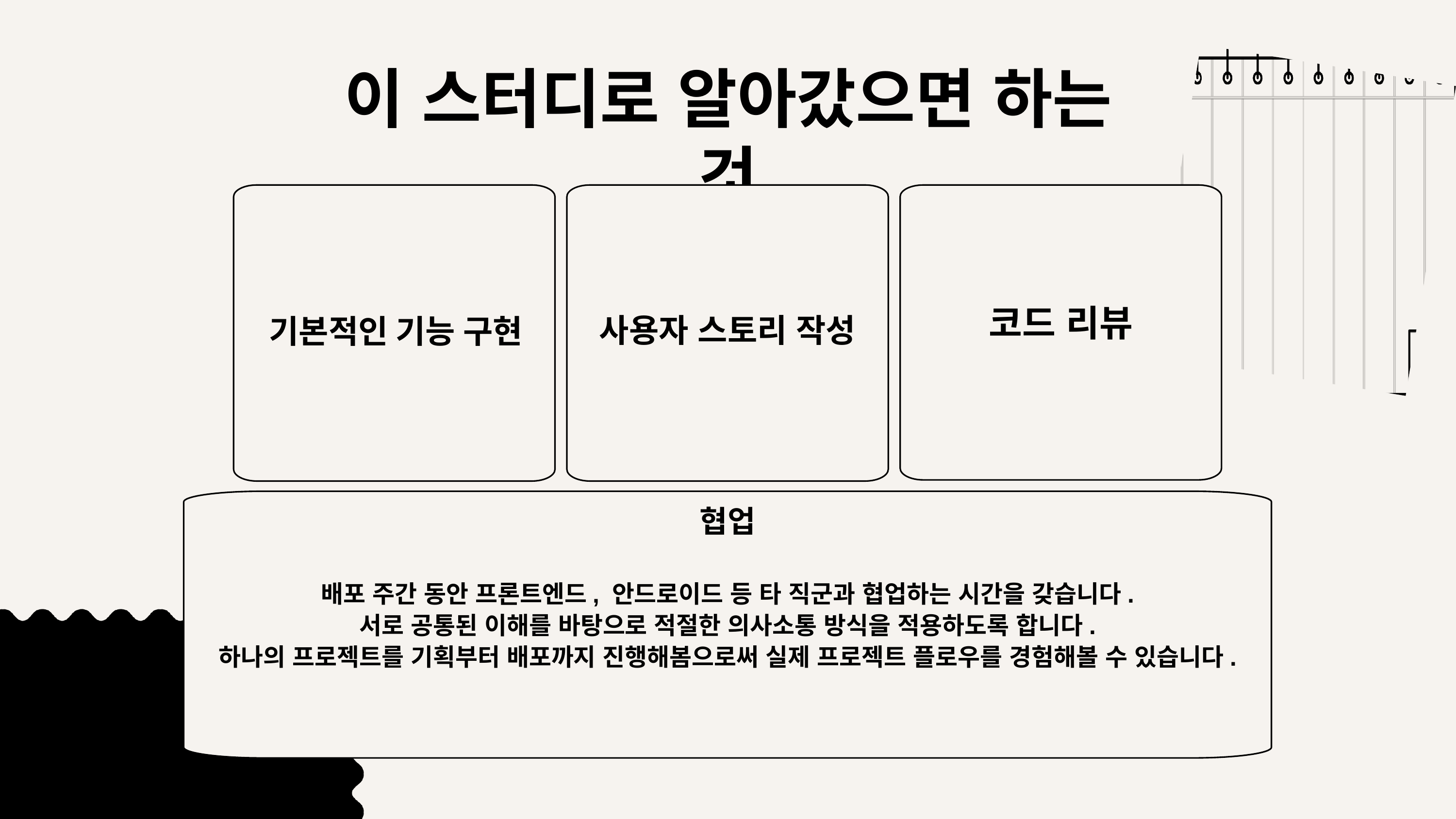

이 스터디로 알아갔으면 하는 것

코드 리뷰
사용자 스토리 작성
기본적인 기능 구현

협업

배포 주간 동안 프론트엔드, 안드로이드 등 타 직군과 협업하는 시간을 갖습니다.
서로 공통된 이해를 바탕으로 적절한 의사소통 방식을 적용하도록 합니다.
하나의 프로젝트를 기획부터 배포까지 진행해봄으로써 실제 프로젝트 플로우를 경험해볼 수 있습니다.